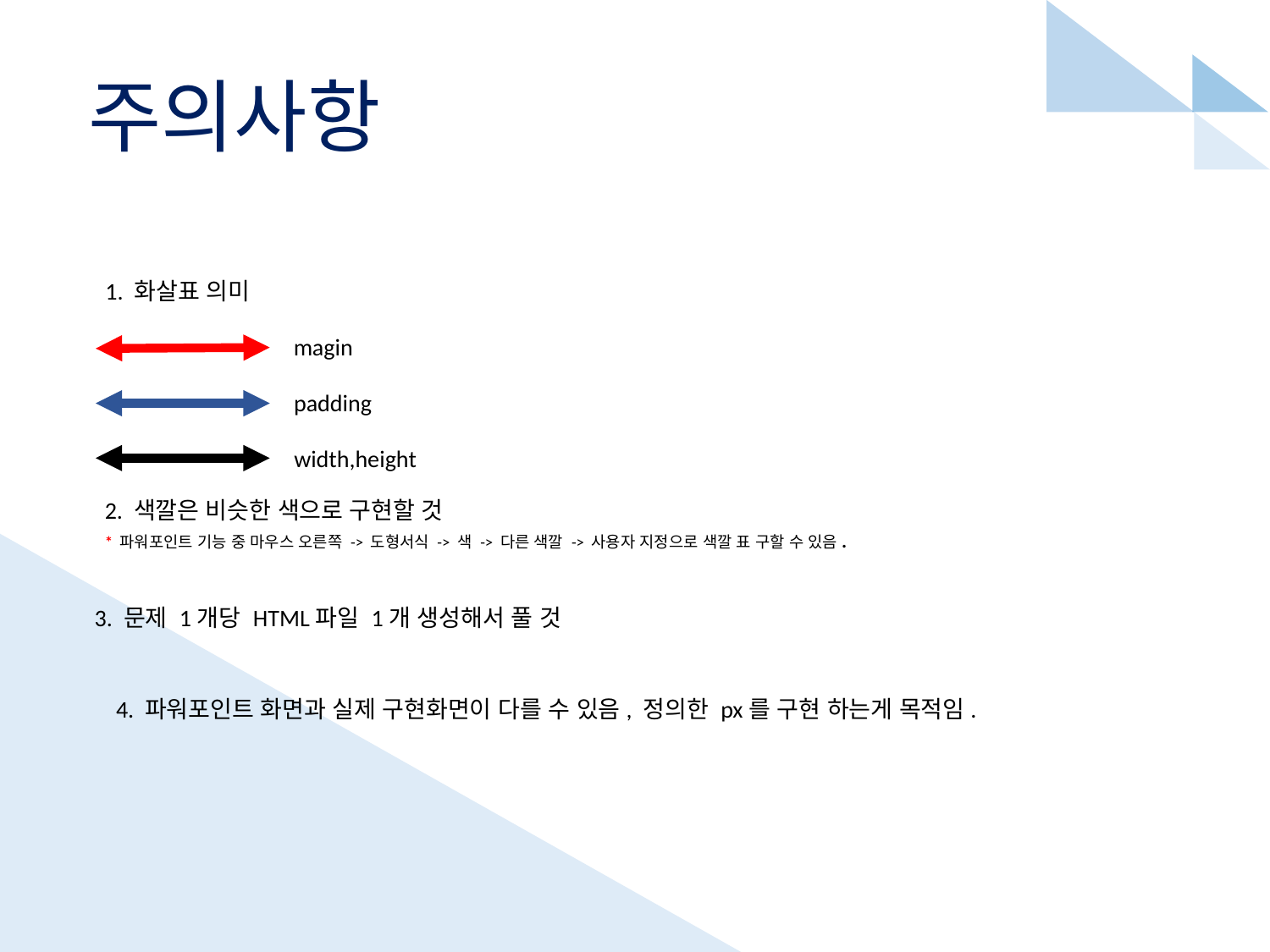

주의사항
1. 화살표 의미
magin
padding
width,height

2. 색깔은 비슷한 색으로 구현할 것
* 파워포인트 기능 중 마우스 오른쪽 -> 도형서식 -> 색 -> 다른 색깔 -> 사용자 지정으로 색깔 표 구할 수 있음.
3. 문제 1개당 HTML파일 1개 생성해서 풀 것
4. 파워포인트 화면과 실제 구현화면이 다를 수 있음, 정의한 px를 구현 하는게 목적임.